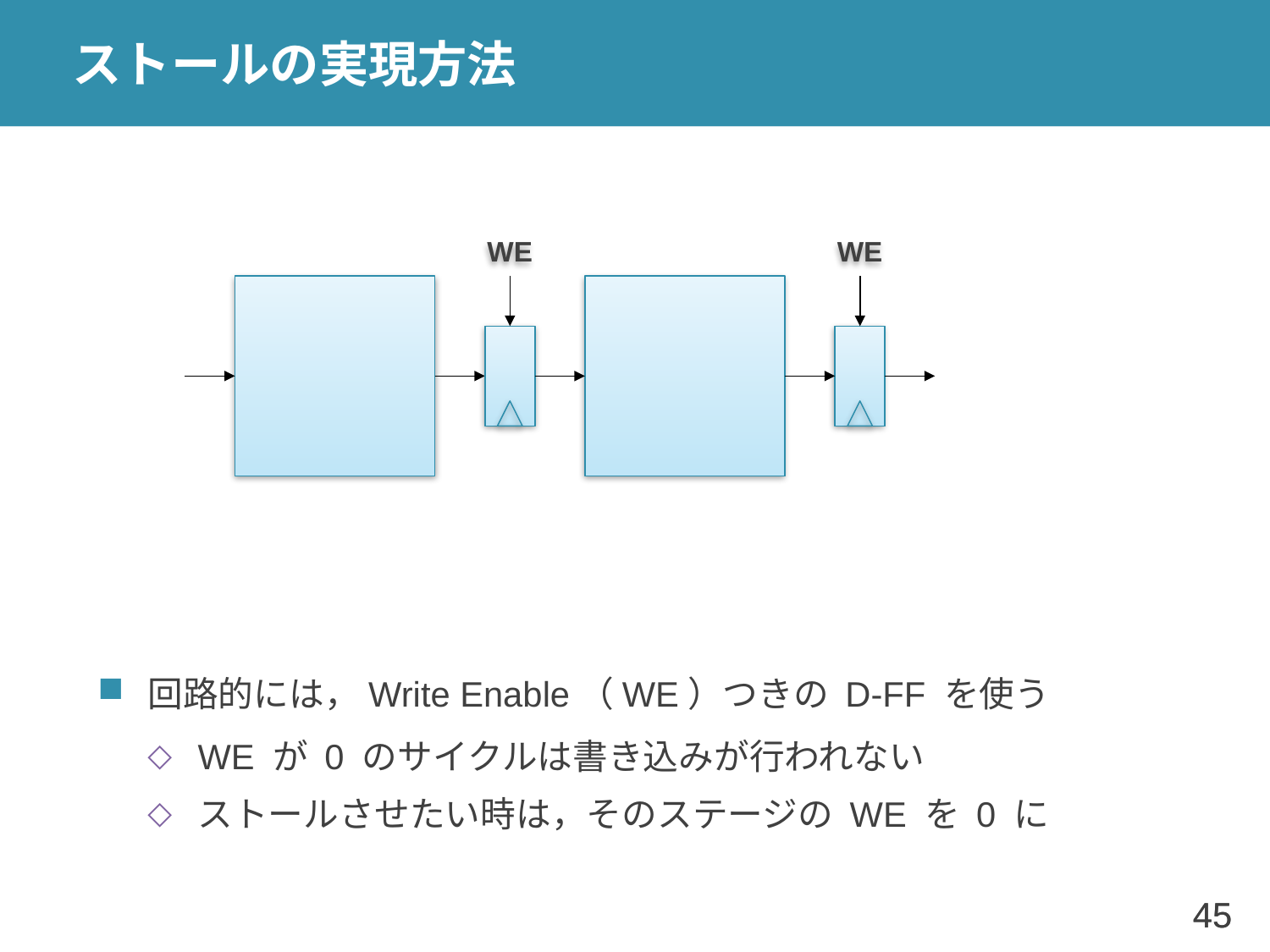

# ストールの実現方法
WE
WE

回路的には，Write Enable（WE）つきの D-FF を使う
WE が 0 のサイクルは書き込みが行われない
ストールさせたい時は，そのステージの WE を 0 に